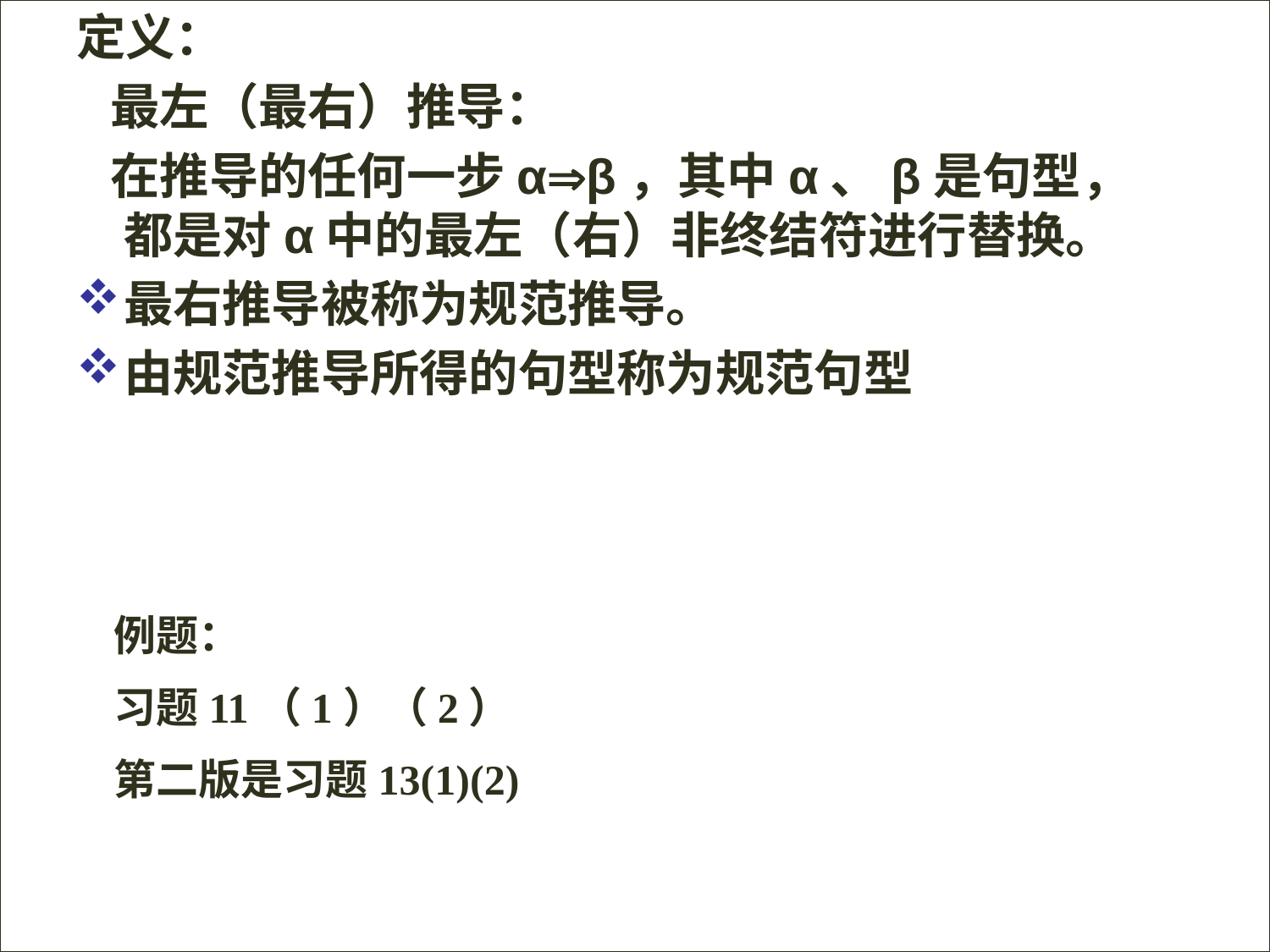

定义：
  最左（最右）推导：
  在推导的任何一步α⇒β，其中α、β是句型，都是对α中的最左（右）非终结符进行替换。
最右推导被称为规范推导。
由规范推导所得的句型称为规范句型

#

例题：
习题11（1）（2）
第二版是习题13(1)(2)